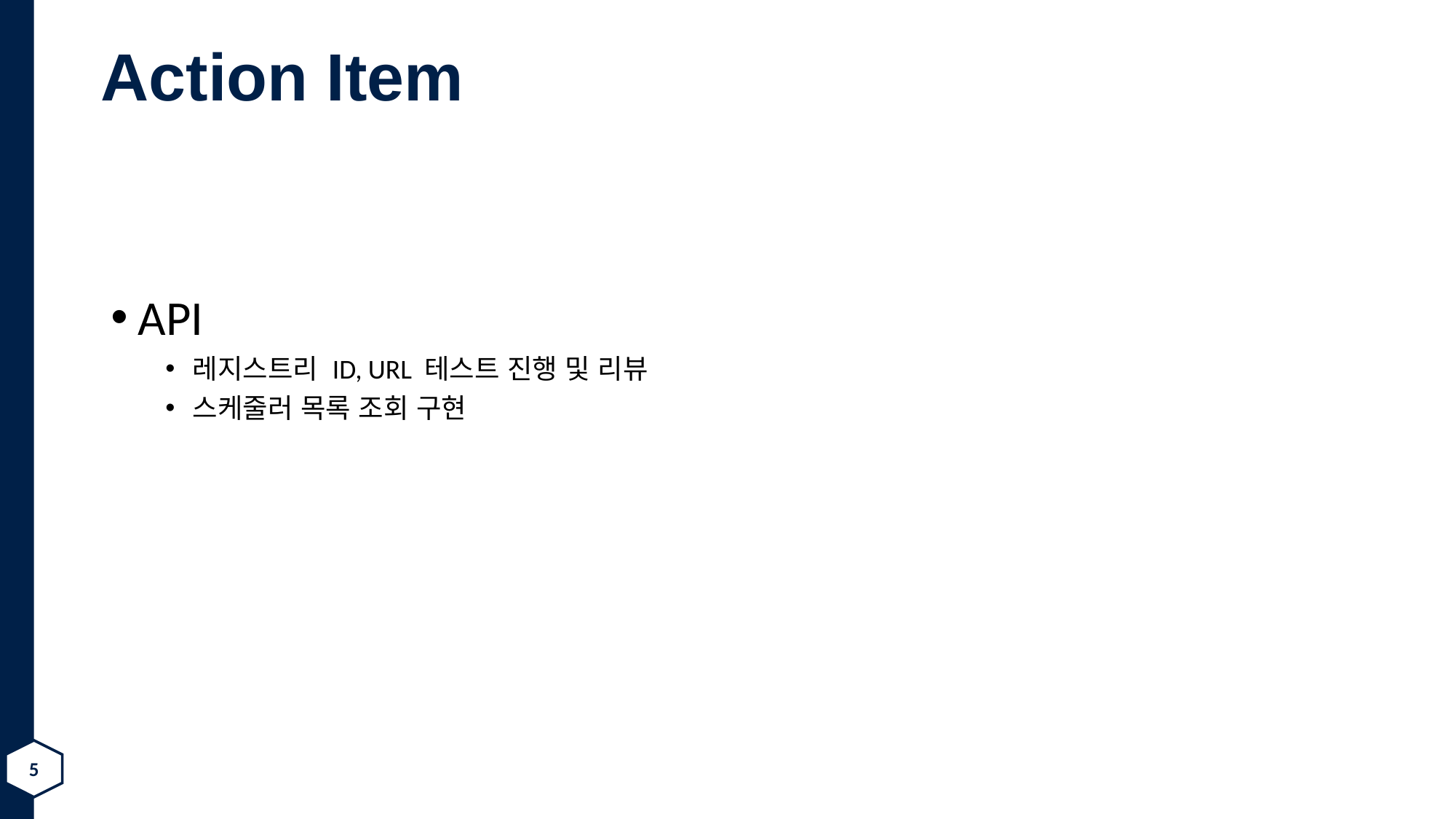

# Action Item

API
레지스트리 ID, URL 테스트 진행 및 리뷰
스케줄러 목록 조회 구현